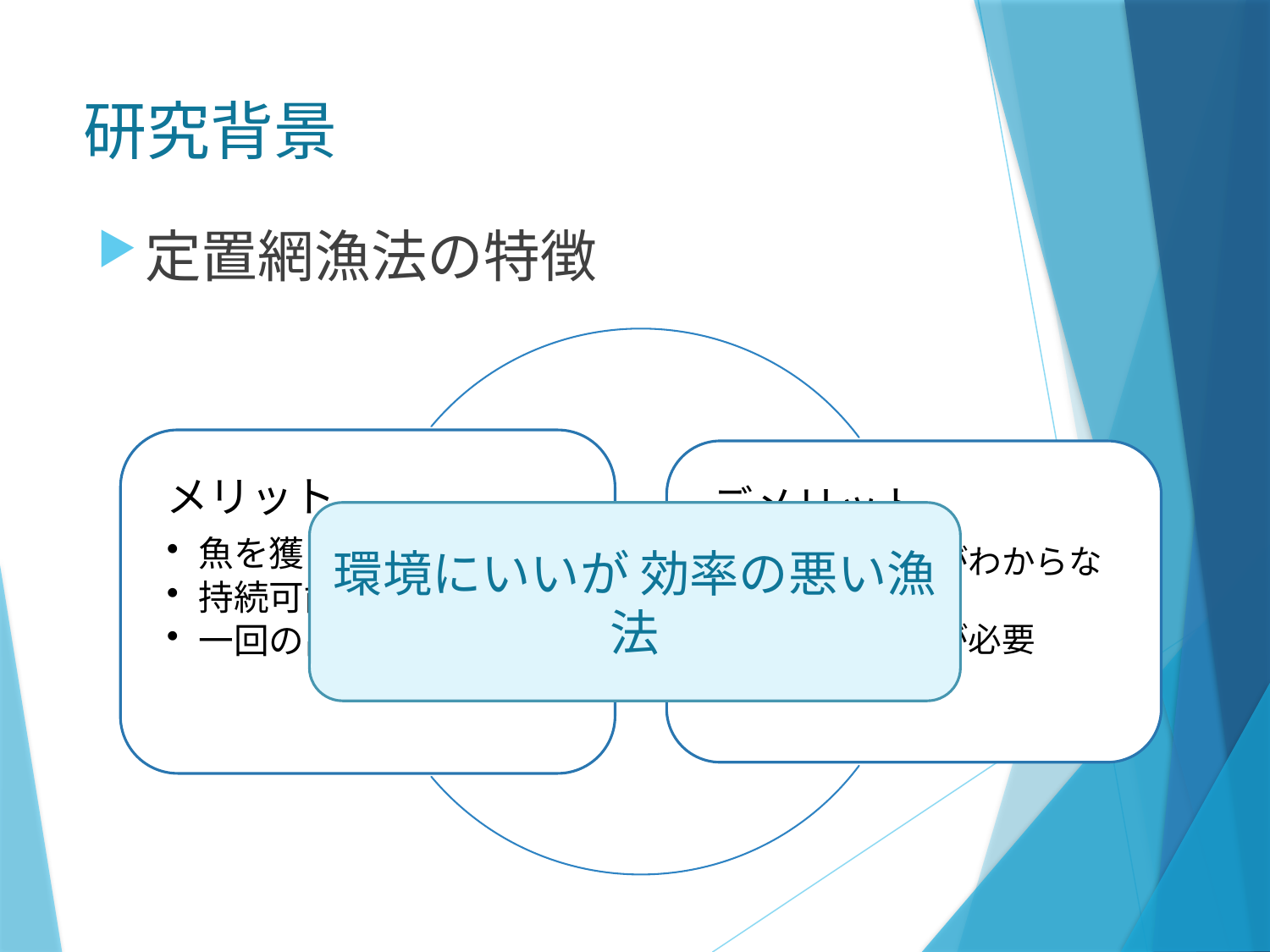

# 研究背景
定置網漁法の特徴
メリット
魚を獲りすぎない
持続可能
一回の出航が短時間
デメリット
魚の種類や数がわからない
長時間の訓練が必要
環境にいいが 効率の悪い漁法